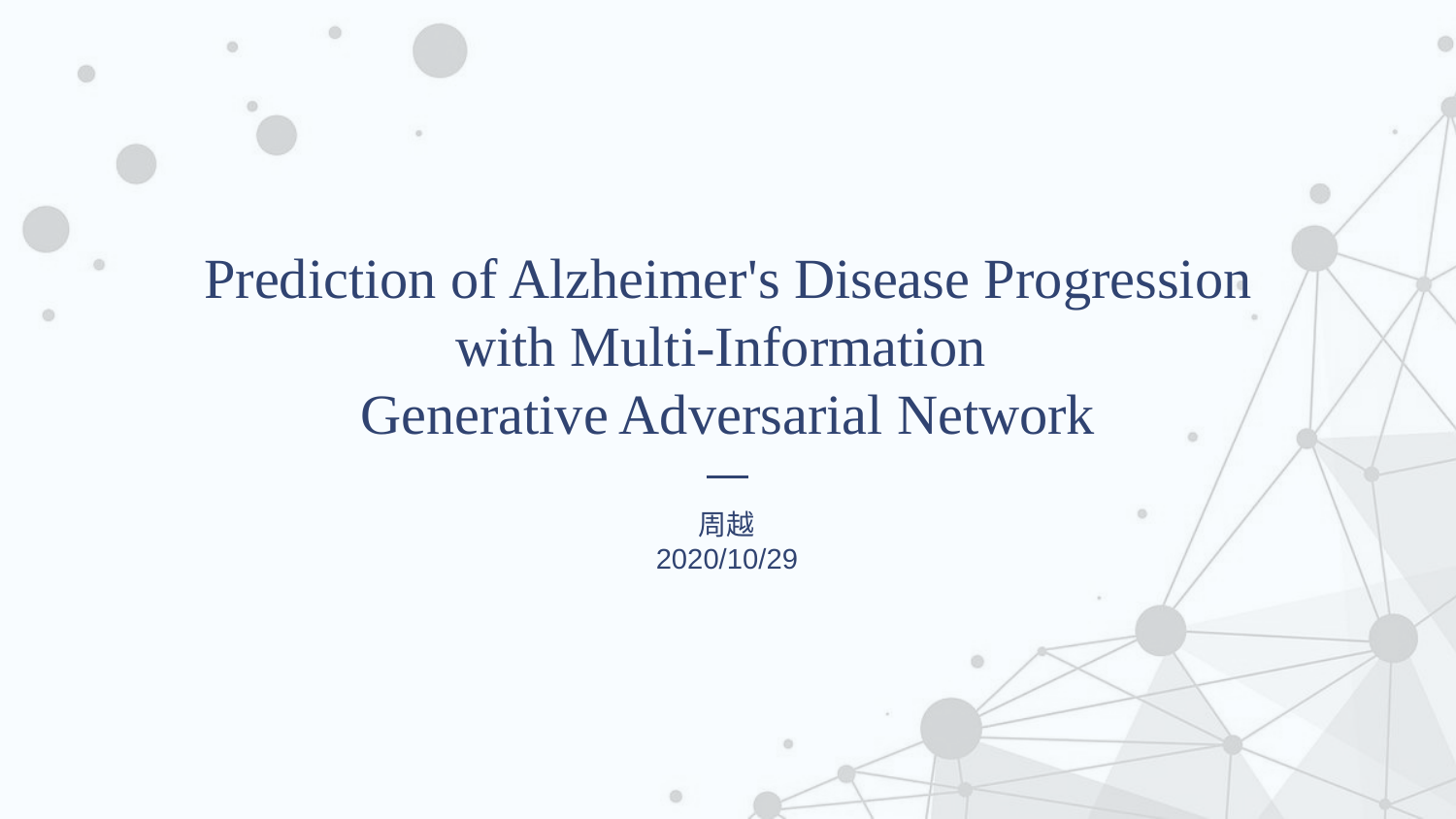

Prediction of Alzheimer's Disease Progression with Multi-Information
Generative Adversarial Network
周越
2020/10/29